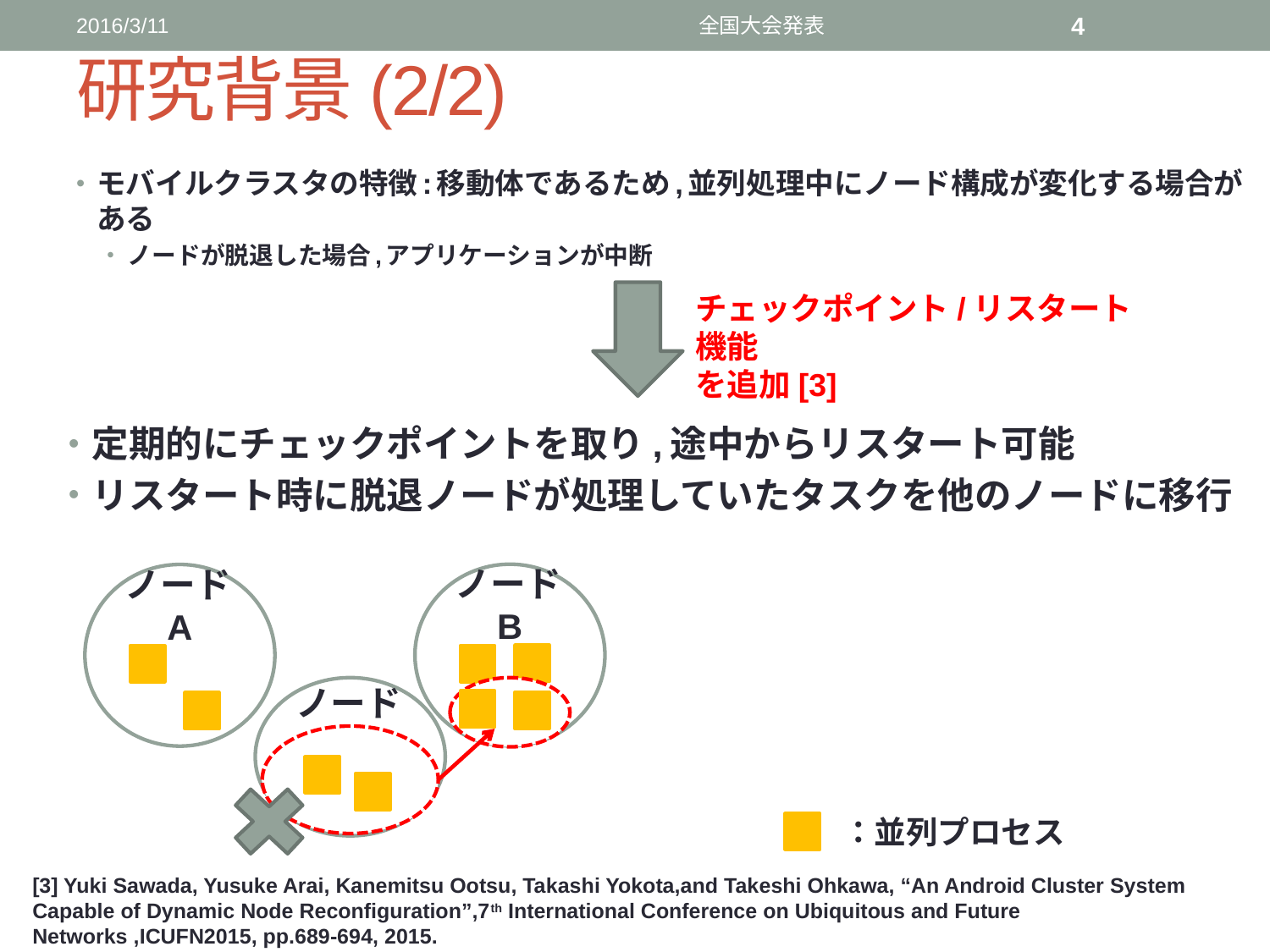

2016/3/11
全国大会発表
4
研究背景(2/2)
モバイルクラスタの特徴:移動体であるため,並列処理中にノード構成が変化する場合がある
ノードが脱退した場合,アプリケーションが中断

チェックポイント/リスタート機能
を追加[3]
定期的にチェックポイントを取り,途中からリスタート可能
リスタート時に脱退ノードが処理していたタスクを他のノードに移行
ノードB

ノードA

ノードC

：並列プロセス

[3] Yuki Sawada, Yusuke Arai, Kanemitsu Ootsu, Takashi Yokota,and Takeshi Ohkawa, “An Android Cluster System Capable of Dynamic Node Reconfiguration”,7th International Conference on Ubiquitous and Future Networks ,ICUFN2015, pp.689-694, 2015.